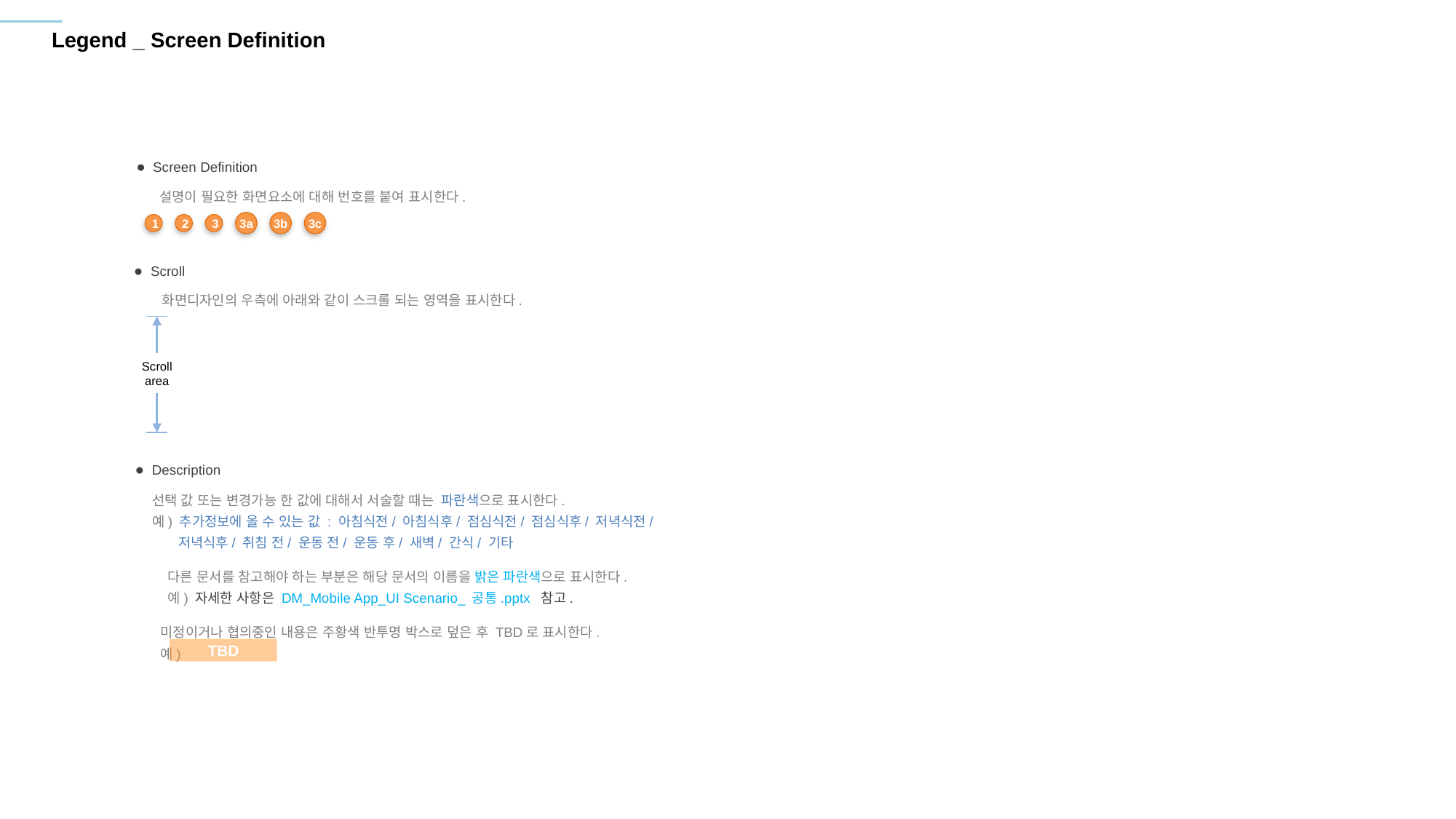

# Legend _ Screen Definition
●  Screen Definition
설명이 필요한 화면요소에 대해 번호를 붙여 표시한다.
3a
3b
3c
1
2
3
●  Scroll
화면디자인의 우측에 아래와 같이 스크롤 되는 영역을 표시한다.
Scroll
area
●  Description
선택 값 또는 변경가능 한 값에 대해서 서술할 때는  파란색으로 표시한다.
예) 추가정보에 올 수 있는 값 : 아침식전/ 아침식후/ 점심식전/ 점심식후/ 저녁식전/
      저녁식후/ 취침 전/ 운동 전/ 운동 후/ 새벽/ 간식/ 기타
다른 문서를 참고해야 하는 부분은 해당 문서의 이름을 밝은 파란색으로 표시한다.
예) 자세한 사항은 DM_Mobile App_UI Scenario_ 공통.pptx  참고.
미정이거나 협의중인 내용은 주황색 반투명 박스로 덮은 후 TBD로 표시한다.
예)
TBD